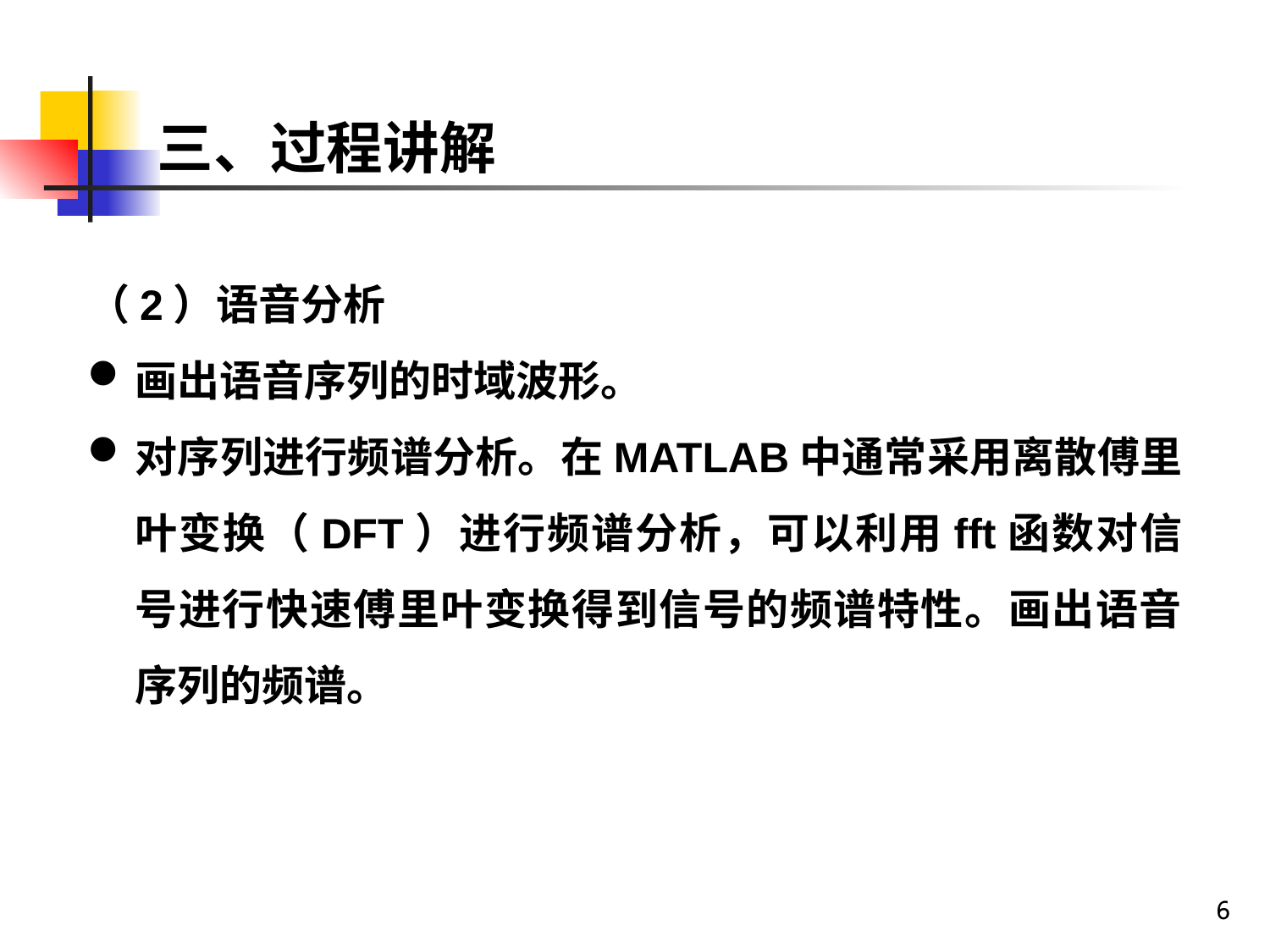

三、过程讲解
（2）语音分析
画出语音序列的时域波形。
对序列进行频谱分析。在MATLAB中通常采用离散傅里叶变换（DFT）进行频谱分析，可以利用fft函数对信号进行快速傅里叶变换得到信号的频谱特性。画出语音序列的频谱。
6
6